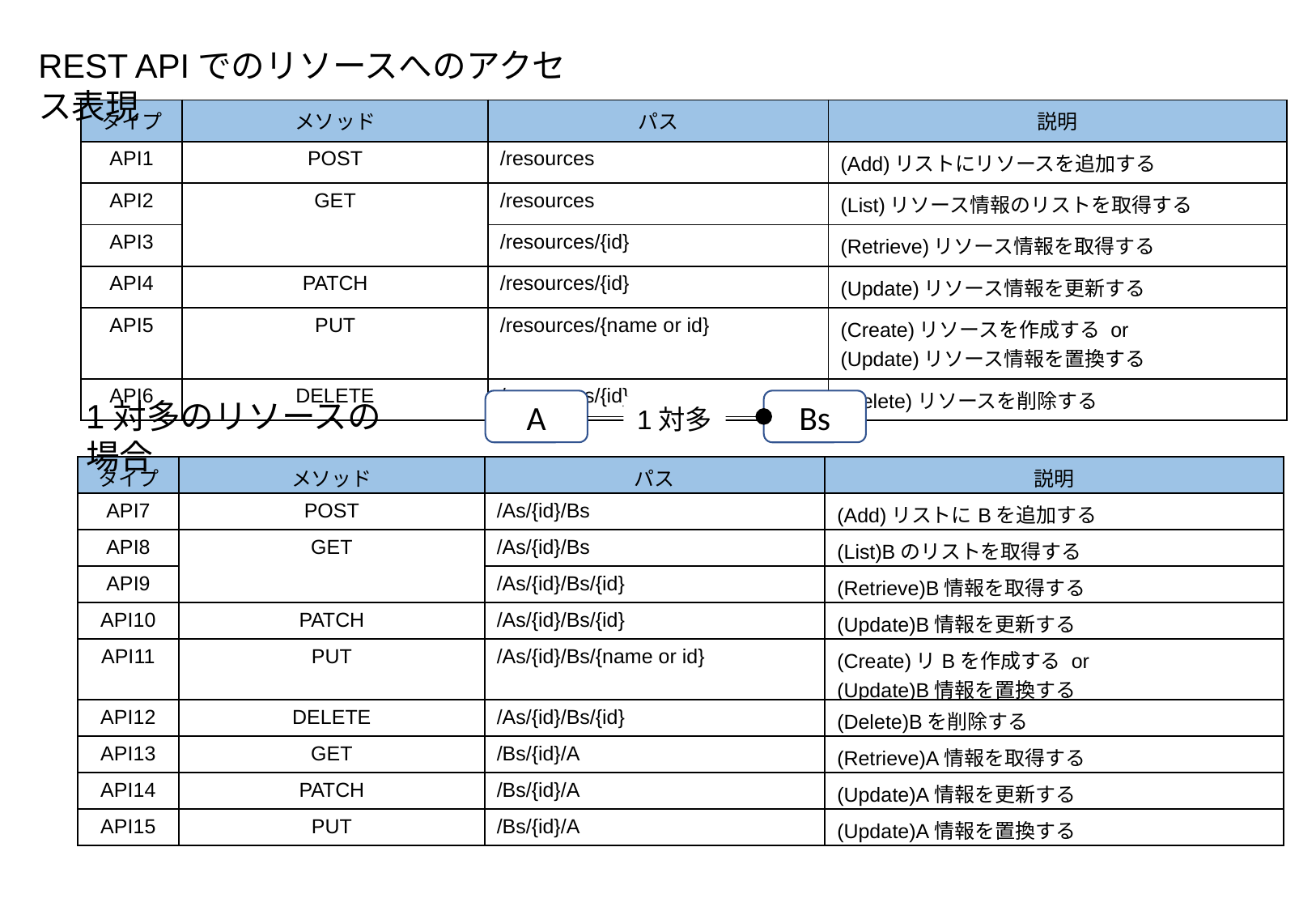

REST APIでのリソースへのアクセス表現
| タイプ | メソッド | パス | 説明 |
| --- | --- | --- | --- |
| API1 | POST | /resources | (Add)リストにリソースを追加する |
| API2 | GET | /resources | (List)リソース情報のリストを取得する |
| API3 |  | /resources/{id} | (Retrieve)リソース情報を取得する |
| API4 | PATCH | /resources/{id} | (Update)リソース情報を更新する |
| API5 | PUT | /resources/{name or id} | (Create)リソースを作成する or (Update)リソース情報を置換する |
| API6 | DELETE | /resources/{id} | (Delete)リソースを削除する |
1対多のリソースの場合
A
Bs
1対多
| タイプ | メソッド | パス | 説明 |
| --- | --- | --- | --- |
| API7 | POST | /As/{id}/Bs | (Add)リストにBを追加する |
| API8 | GET | /As/{id}/Bs | (List)Bのリストを取得する |
| API9 |  | /As/{id}/Bs/{id} | (Retrieve)B情報を取得する |
| API10 | PATCH | /As/{id}/Bs/{id} | (Update)B情報を更新する |
| API11 | PUT | /As/{id}/Bs/{name or id} | (Create)リBを作成する or (Update)B情報を置換する |
| API12 | DELETE | /As/{id}/Bs/{id} | (Delete)Bを削除する |
| API13 | GET | /Bs/{id}/A | (Retrieve)A情報を取得する |
| API14 | PATCH | /Bs/{id}/A | (Update)A情報を更新する |
| API15 | PUT | /Bs/{id}/A | (Update)A情報を置換する |